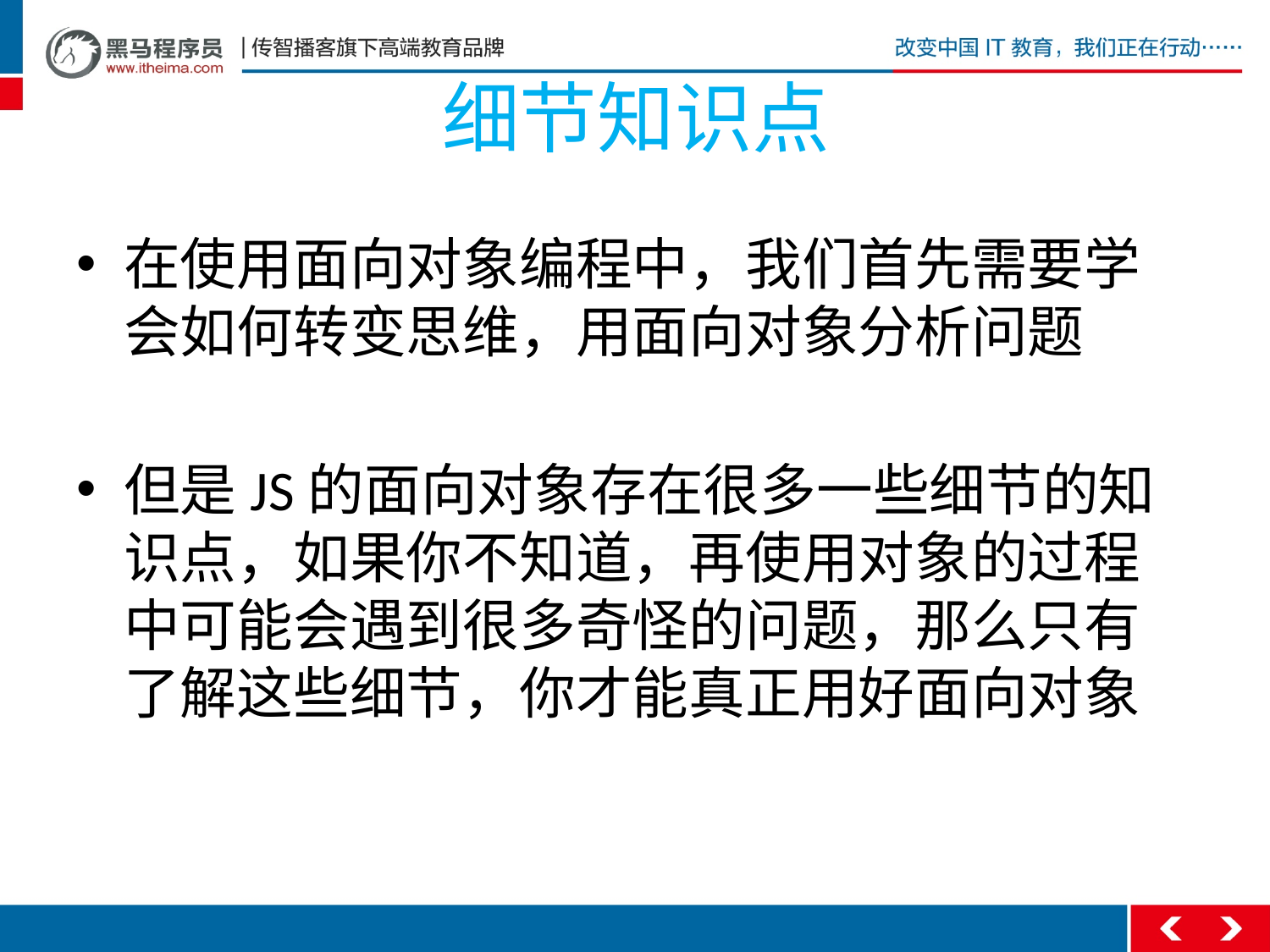

# 细节知识点
在使用面向对象编程中，我们首先需要学会如何转变思维，用面向对象分析问题

但是JS的面向对象存在很多一些细节的知识点，如果你不知道，再使用对象的过程中可能会遇到很多奇怪的问题，那么只有了解这些细节，你才能真正用好面向对象